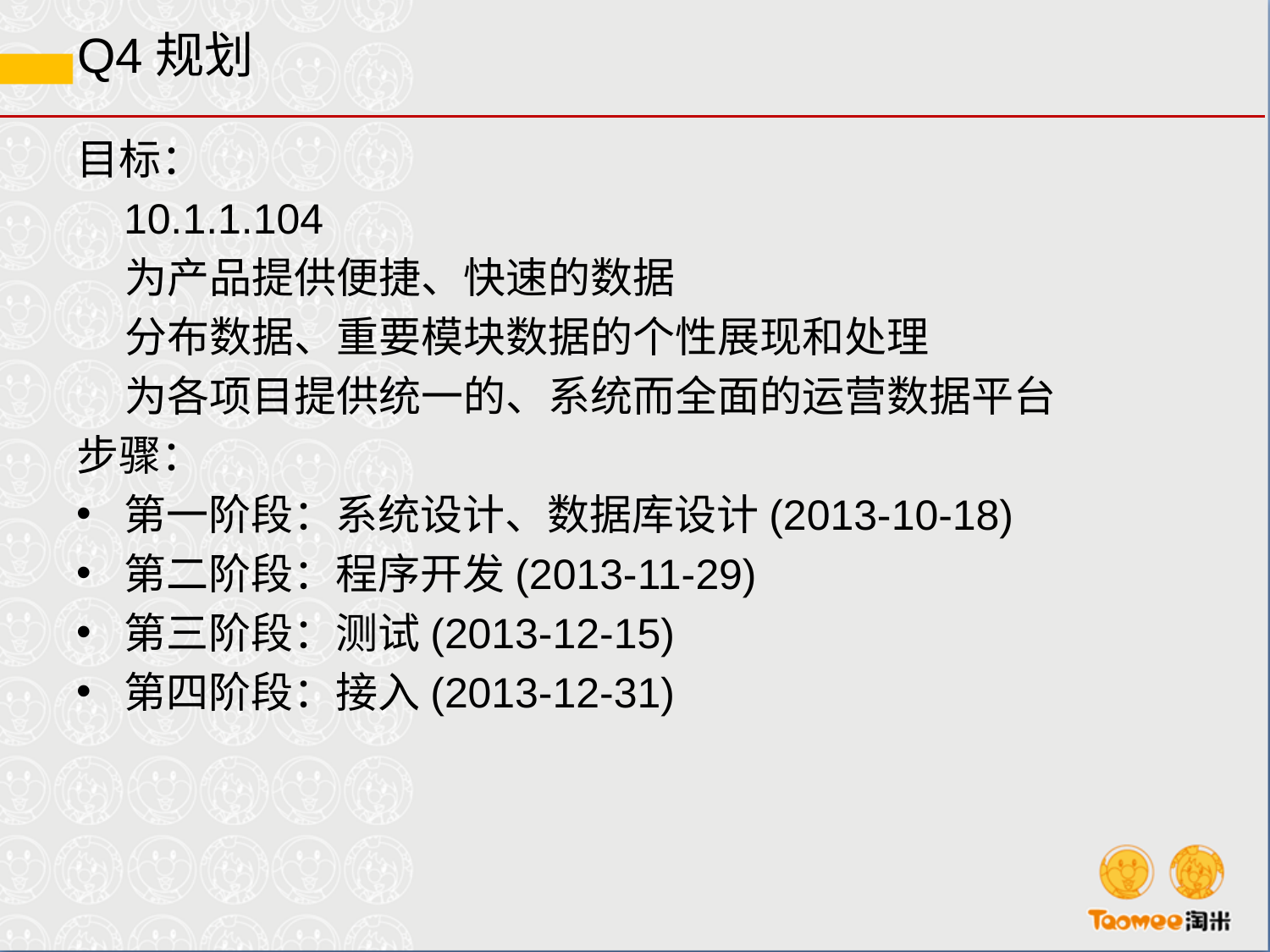

# Q4规划
目标：
    10.1.1.104
    为产品提供便捷、快速的数据
    分布数据、重要模块数据的个性展现和处理
    为各项目提供统一的、系统而全面的运营数据平台
步骤：
第一阶段：系统设计、数据库设计(2013-10-18)
第二阶段：程序开发(2013-11-29)
第三阶段：测试(2013-12-15)
第四阶段：接入(2013-12-31)